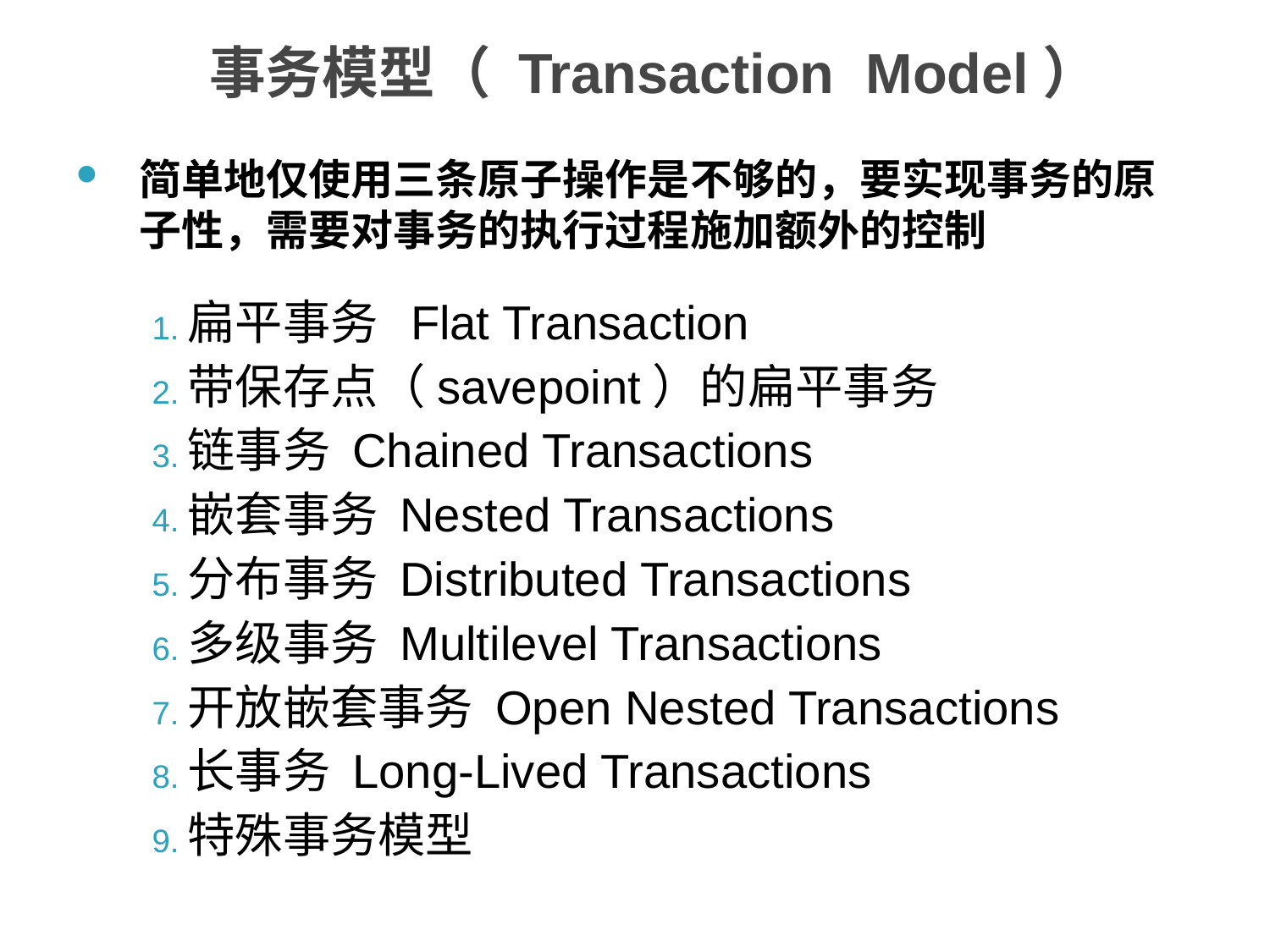

# 事务模型（ Transaction  Model）
简单地仅使用三条原子操作是不够的，要实现事务的原子性，需要对事务的执行过程施加额外的控制
扁平事务  Flat Transaction
带保存点（savepoint）的扁平事务
链事务 Chained Transactions
嵌套事务 Nested Transactions
分布事务 Distributed Transactions
多级事务 Multilevel Transactions
开放嵌套事务 Open Nested Transactions
长事务 Long-Lived Transactions
特殊事务模型